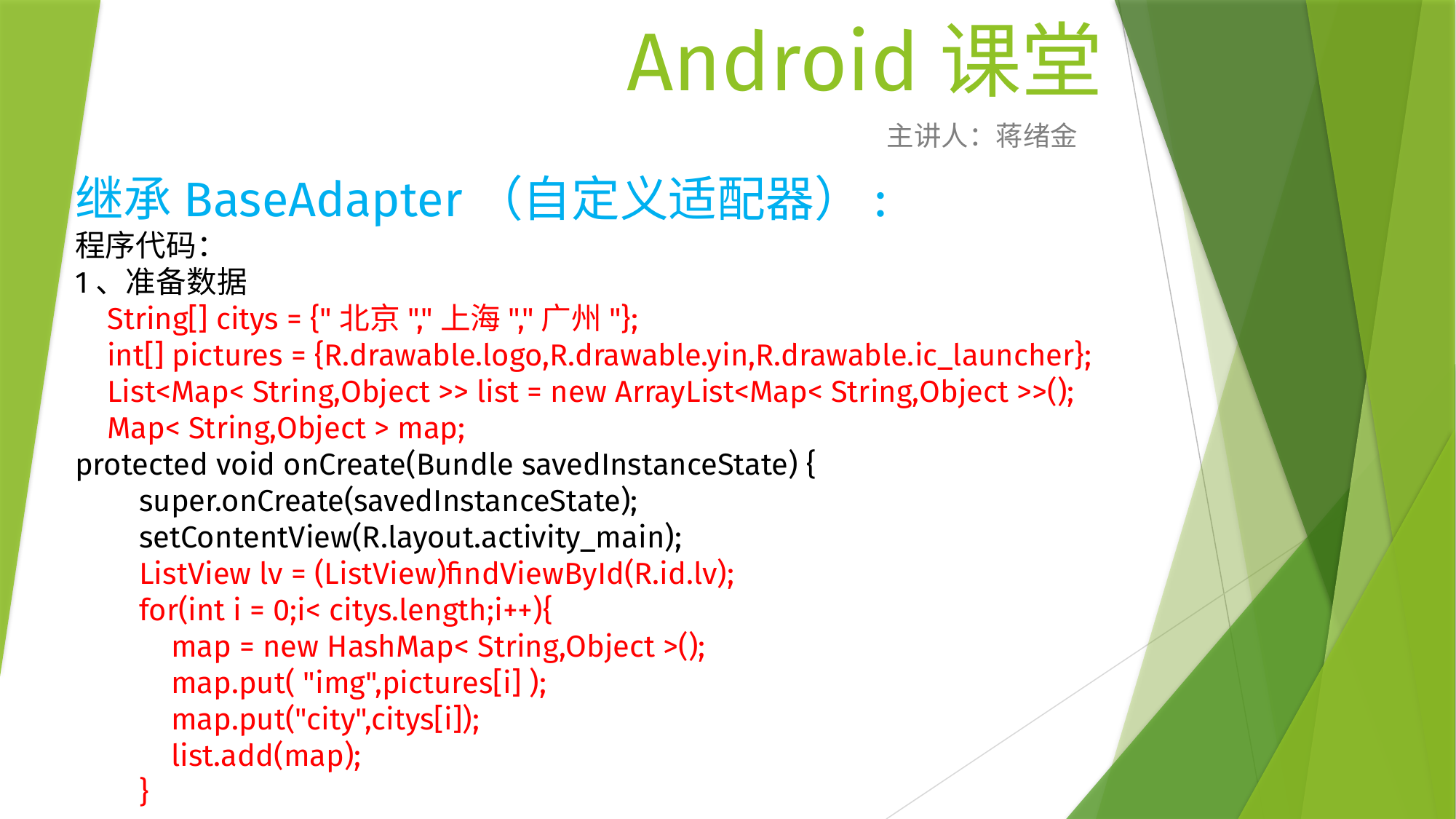

# Android课堂
主讲人：蒋绪金
继承BaseAdapter（自定义适配器）:
程序代码：
1、准备数据
    String[] citys = {"北京","上海","广州"};
    int[] pictures = {R.drawable.logo,R.drawable.yin,R.drawable.ic_launcher};
    List<Map< String,Object >> list = new ArrayList<Map< String,Object >>();
    Map< String,Object > map;
protected void onCreate(Bundle savedInstanceState) {
        super.onCreate(savedInstanceState);
        setContentView(R.layout.activity_main);
        ListView lv = (ListView)findViewById(R.id.lv);
        for(int i = 0;i< citys.length;i++){
            map = new HashMap< String,Object >();
            map.put( "img",pictures[i] );
            map.put("city",citys[i]);
            list.add(map);
        }